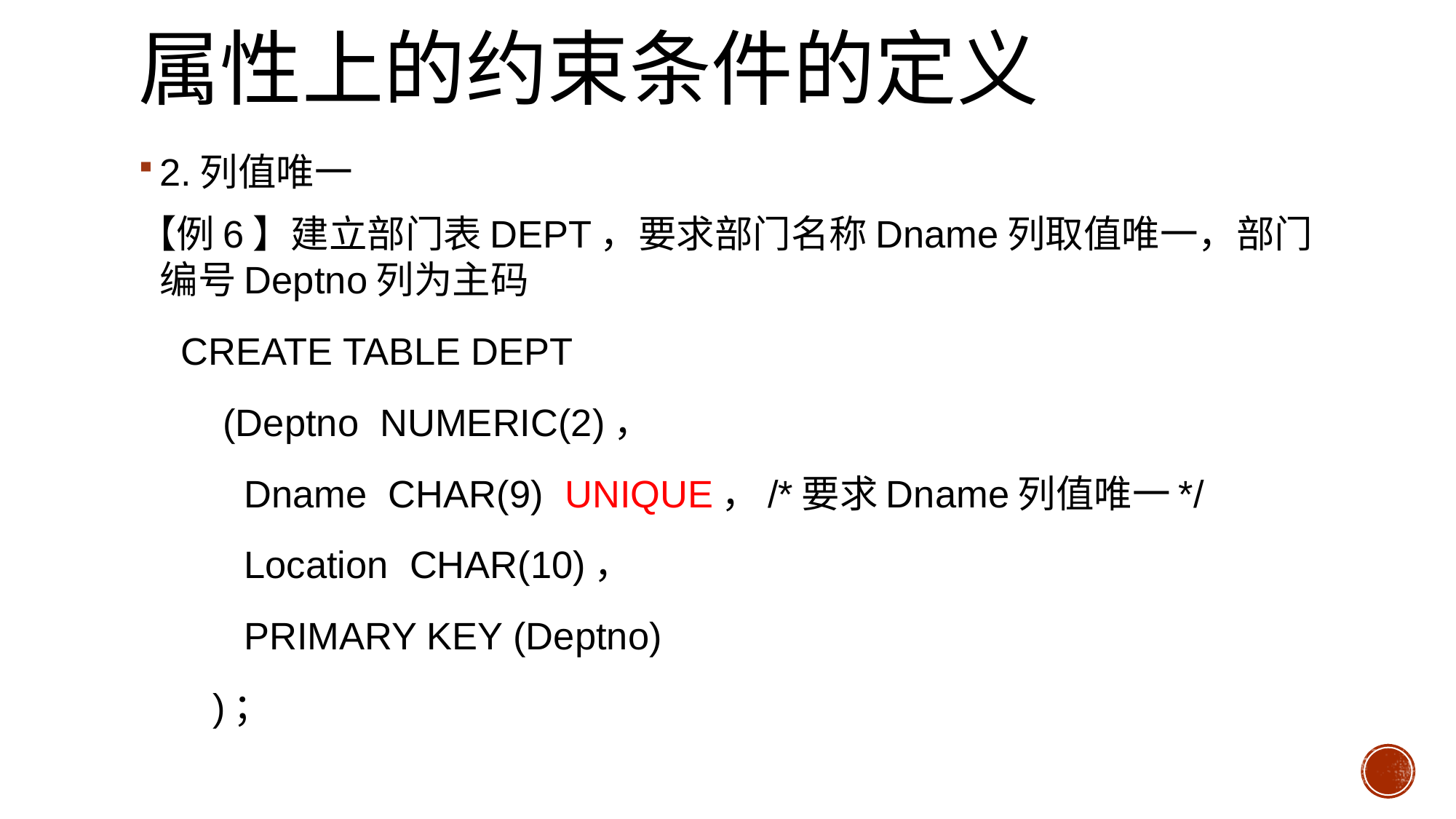

# 属性上的约束条件的定义
2.列值唯一
【例6】建立部门表DEPT，要求部门名称Dname列取值唯一，部门编号Deptno列为主码
    CREATE TABLE DEPT
        (Deptno  NUMERIC(2)，
          Dname  CHAR(9)  UNIQUE，/*要求Dname列值唯一*/
          Location  CHAR(10)，
          PRIMARY KEY (Deptno)
       )；

23